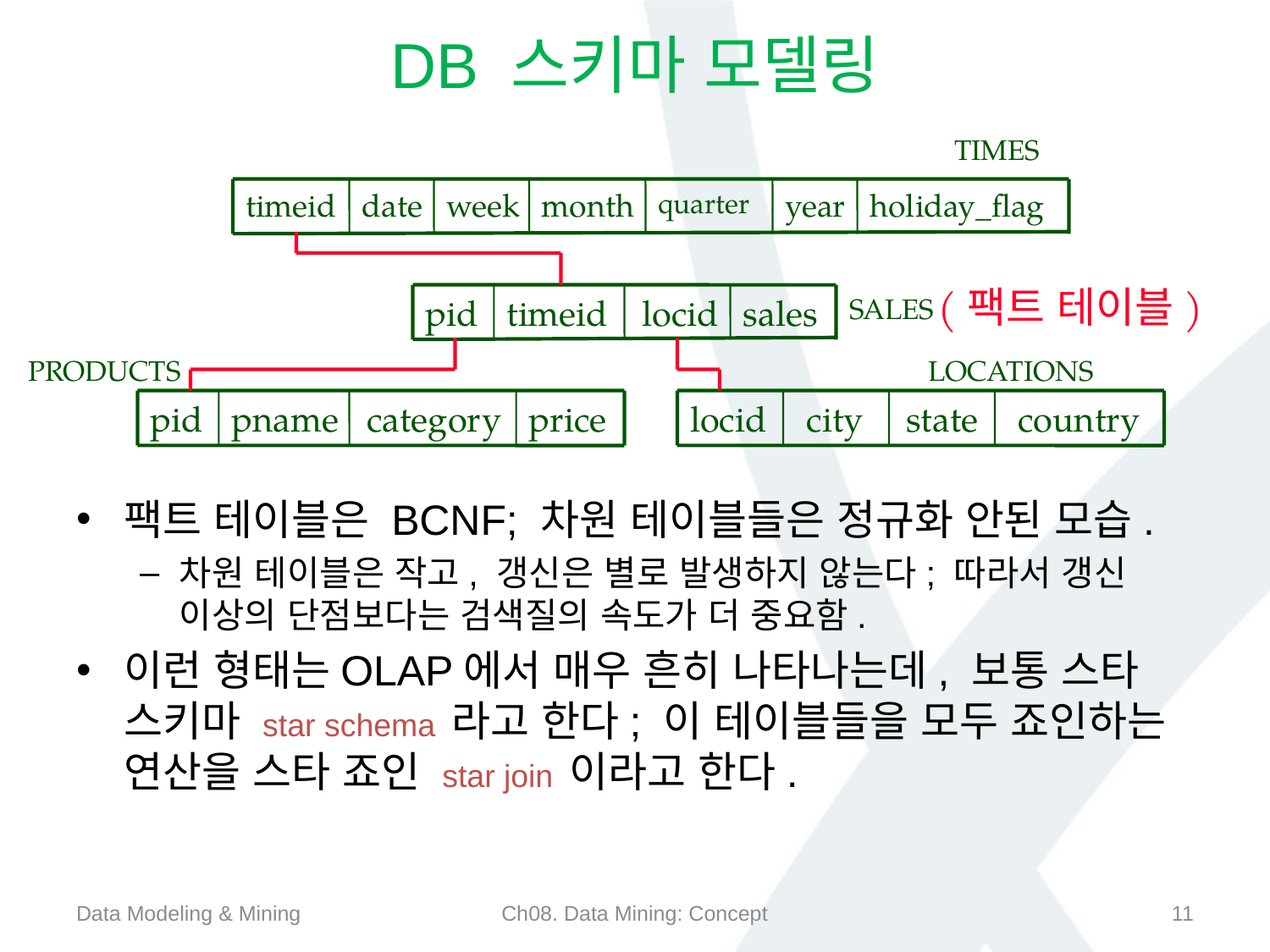

# DB 스키마 모델링
TIMES
timeid

date

week

month
quarter

year

holiday_flag

(팩트 테이블)
pid

timeid

locid
sales

SALES

PRODUCTS
LOCATIONS

pid

pname

category
price

locid

city

state

country

팩트 테이블은 BCNF; 차원 테이블들은 정규화 안된 모습.
차원 테이블은 작고, 갱신은 별로 발생하지 않는다; 따라서 갱신 이상의 단점보다는 검색질의 속도가 더 중요함.
이런 형태는OLAP에서 매우 흔히 나타나는데, 보통 스타 스키마 star schema 라고 한다; 이 테이블들을 모두 죠인하는 연산을 스타 죠인 star join 이라고 한다.
Data Modeling & Mining
Ch08. Data Mining: Concept
11